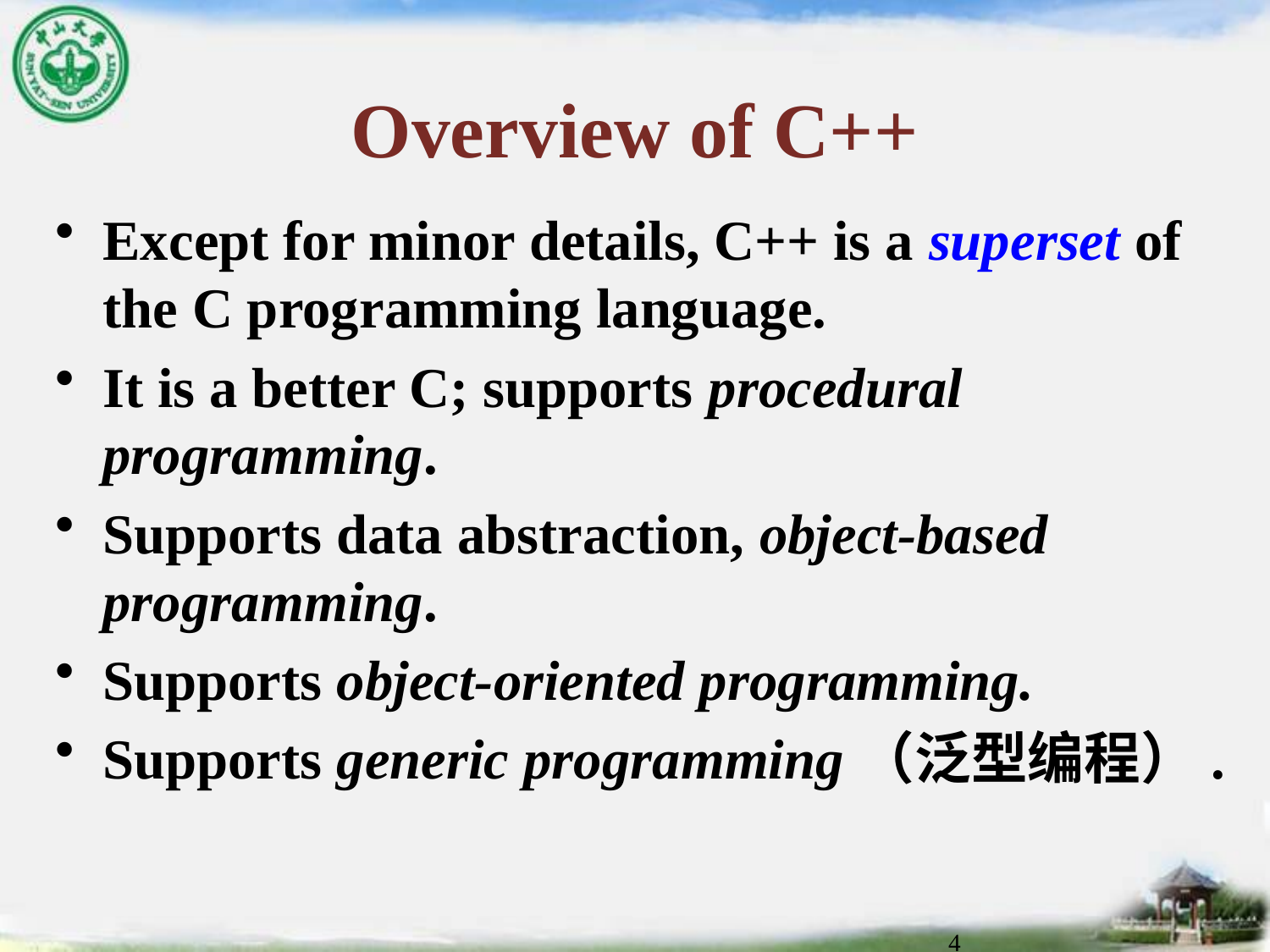

# Overview of C++
Except for minor details, C++ is a superset of the C programming language.
It is a better C; supports procedural programming.
Supports data abstraction, object-based programming.
Supports object-oriented programming.
Supports generic programming（泛型编程）.
4